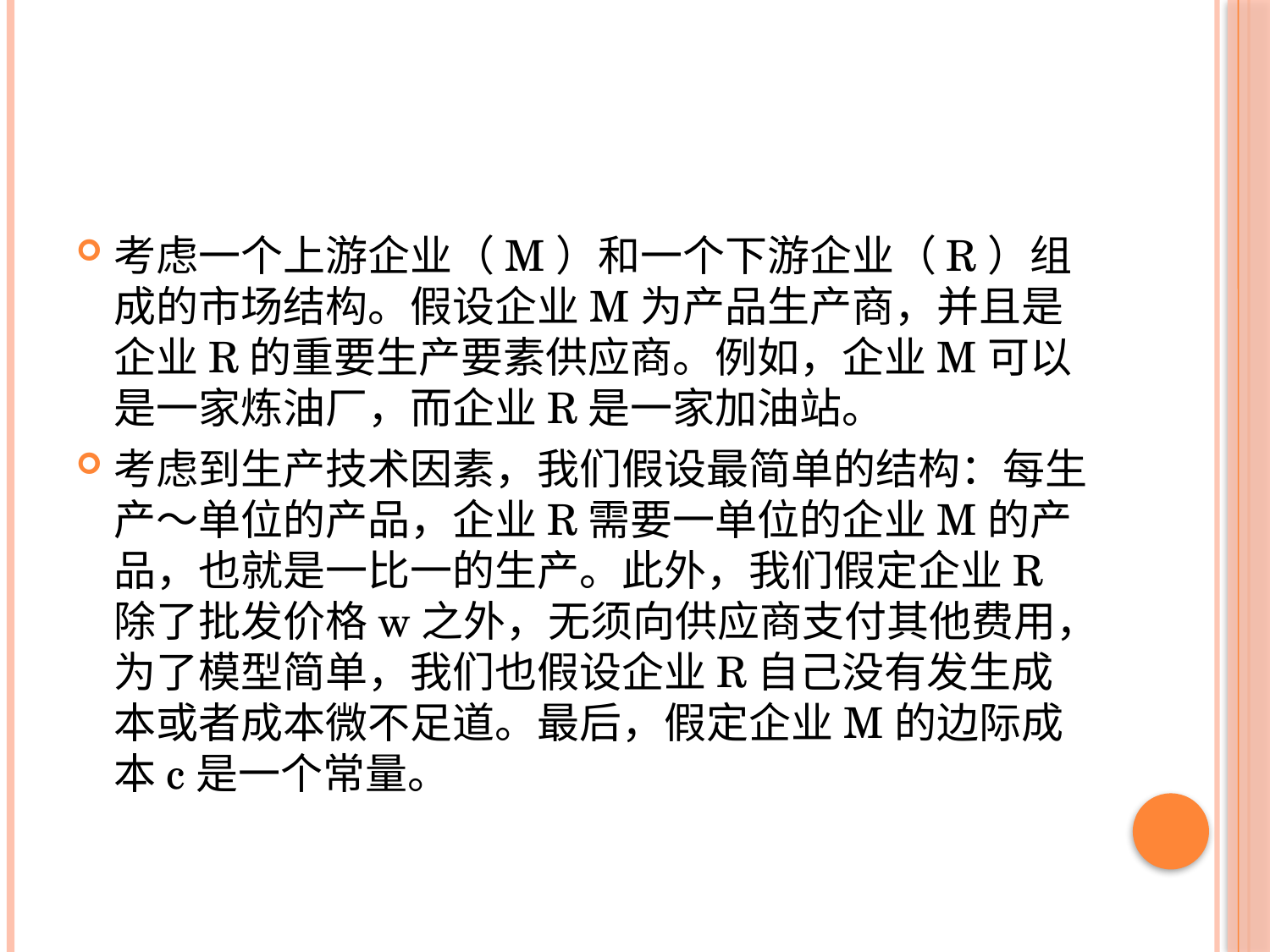

#
考虑一个上游企业（M）和一个下游企业（R）组成的市场结构。假设企业M为产品生产商，并且是企业R的重要生产要素供应商。例如，企业M可以是一家炼油厂，而企业R是一家加油站。
考虑到生产技术因素，我们假设最简单的结构：每生产～单位的产品，企业R需要一单位的企业M的产品，也就是一比一的生产。此外，我们假定企业R除了批发价格w之外，无须向供应商支付其他费用，为了模型简单，我们也假设企业R自己没有发生成本或者成本微不足道。最后，假定企业M的边际成本c是一个常量。